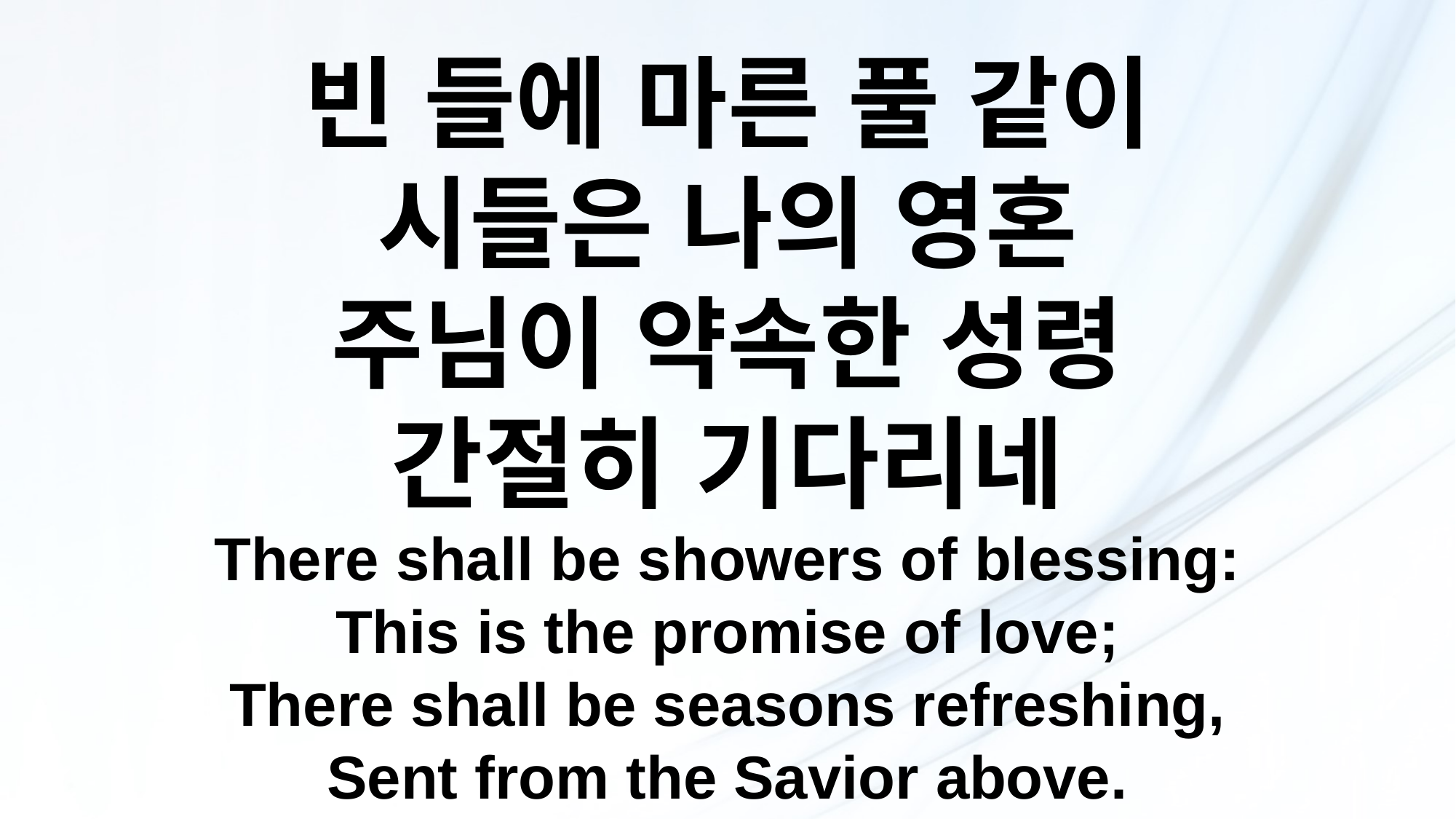

빈 들에 마른 풀 같이
시들은 나의 영혼
주님이 약속한 성령
간절히 기다리네
There shall be showers of blessing:
This is the promise of love;
There shall be seasons refreshing,
Sent from the Savior above.